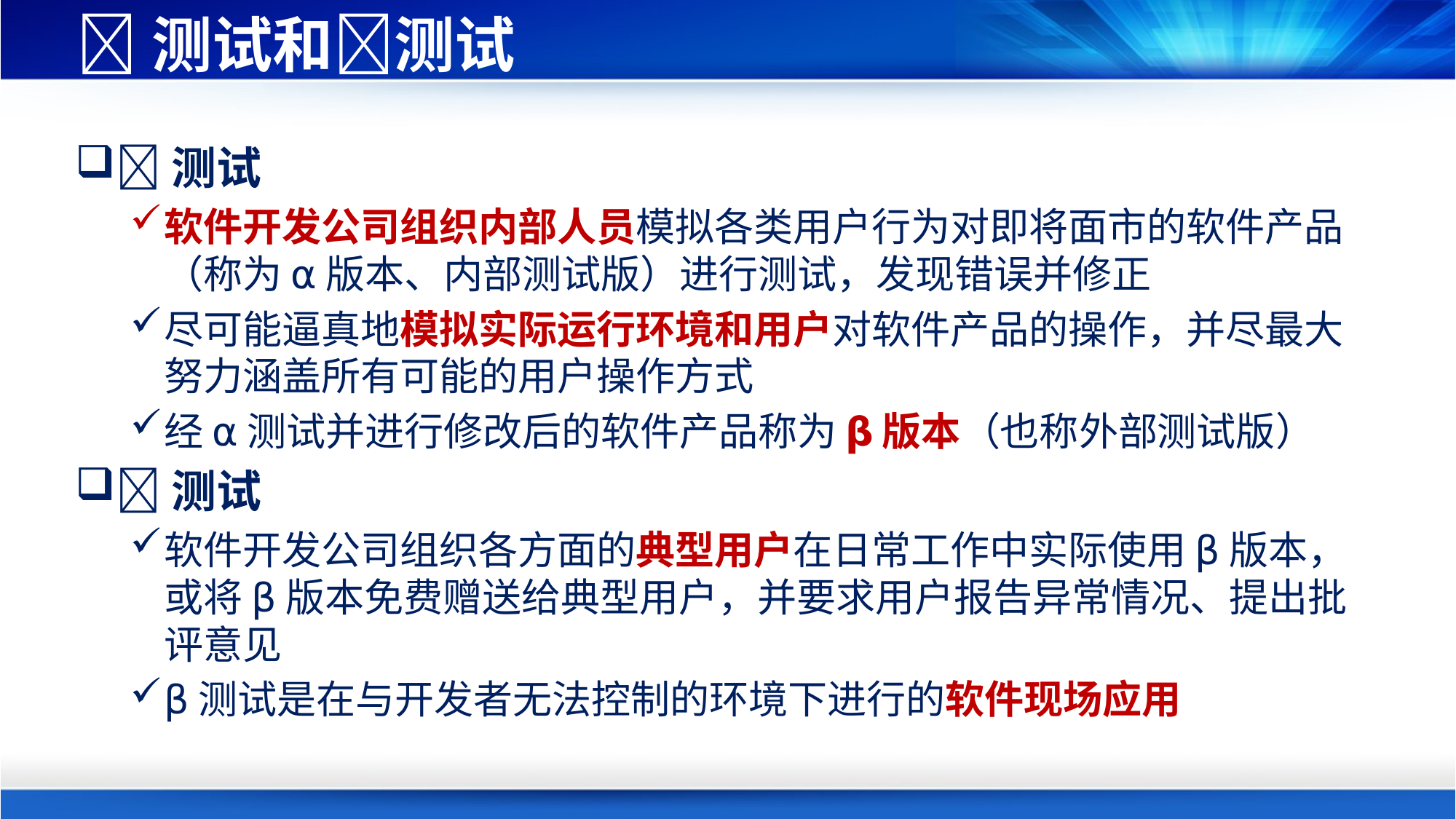

# α测试和β测试
α测试
软件开发公司组织内部人员模拟各类用户行为对即将面市的软件产品（称为α版本、内部测试版）进行测试，发现错误并修正
尽可能逼真地模拟实际运行环境和用户对软件产品的操作，并尽最大努力涵盖所有可能的用户操作方式
经α测试并进行修改后的软件产品称为β版本（也称外部测试版）
β测试
软件开发公司组织各方面的典型用户在日常工作中实际使用β版本，或将β版本免费赠送给典型用户，并要求用户报告异常情况、提出批评意见
β测试是在与开发者无法控制的环境下进行的软件现场应用